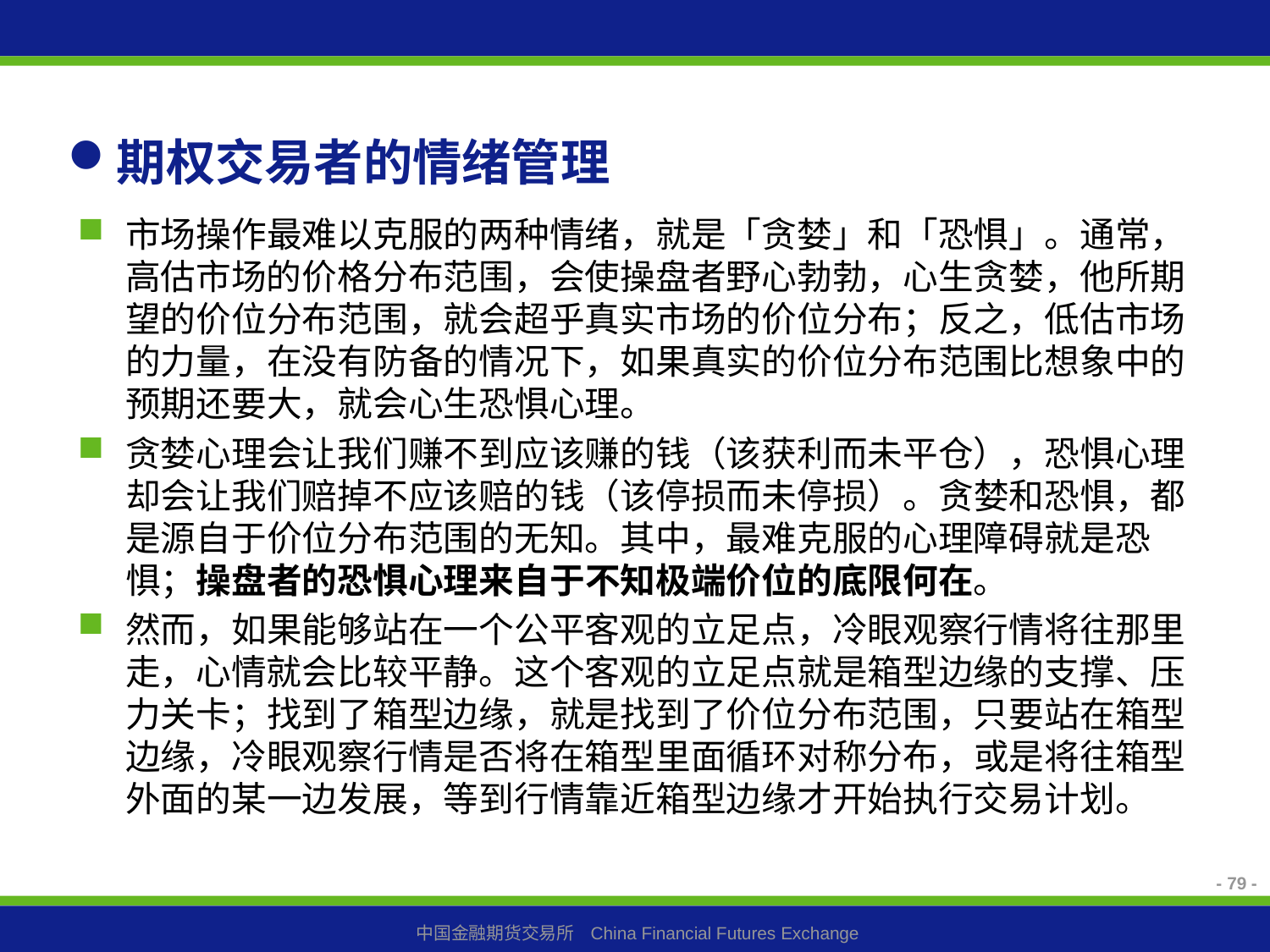

# 期权交易者的情绪管理
市场操作最难以克服的两种情绪，就是「贪婪」和「恐惧」。通常，高估市场的价格分布范围，会使操盘者野心勃勃，心生贪婪，他所期望的价位分布范围，就会超乎真实市场的价位分布；反之，低估市场的力量，在没有防备的情况下，如果真实的价位分布范围比想象中的预期还要大，就会心生恐惧心理。
贪婪心理会让我们赚不到应该赚的钱（该获利而未平仓），恐惧心理却会让我们赔掉不应该赔的钱（该停损而未停损）。贪婪和恐惧，都是源自于价位分布范围的无知。其中，最难克服的心理障碍就是恐惧；操盘者的恐惧心理来自于不知极端价位的底限何在。
然而，如果能够站在一个公平客观的立足点，冷眼观察行情将往那里走，心情就会比较平静。这个客观的立足点就是箱型边缘的支撑、压力关卡；找到了箱型边缘，就是找到了价位分布范围，只要站在箱型边缘，冷眼观察行情是否将在箱型里面循环对称分布，或是将往箱型外面的某一边发展，等到行情靠近箱型边缘才开始执行交易计划。
- 79 -